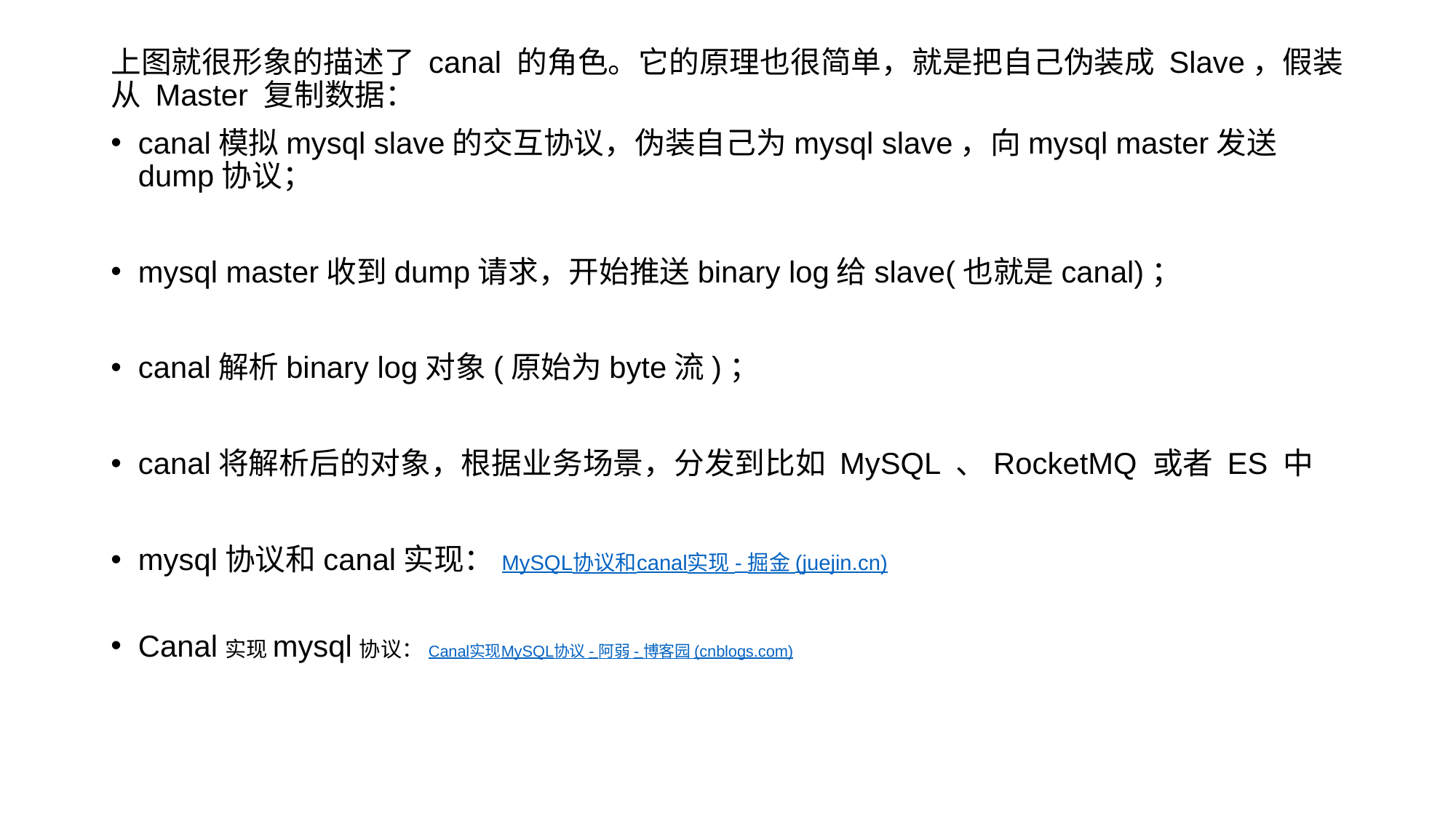

上图就很形象的描述了 canal 的角色。它的原理也很简单，就是把自己伪装成 Slave，假装从 Master 复制数据：
canal模拟mysql slave的交互协议，伪装自己为mysql slave，向mysql master发送dump协议；

mysql master收到dump请求，开始推送binary log给slave(也就是canal)；

canal解析binary log对象(原始为byte流)；

canal将解析后的对象，根据业务场景，分发到比如 MySQL 、RocketMQ 或者 ES 中

mysql协议和canal实现：MySQL协议和canal实现 - 掘金 (juejin.cn)

Canal实现mysql协议：Canal实现MySQL协议 - 阿弱 - 博客园 (cnblogs.com)